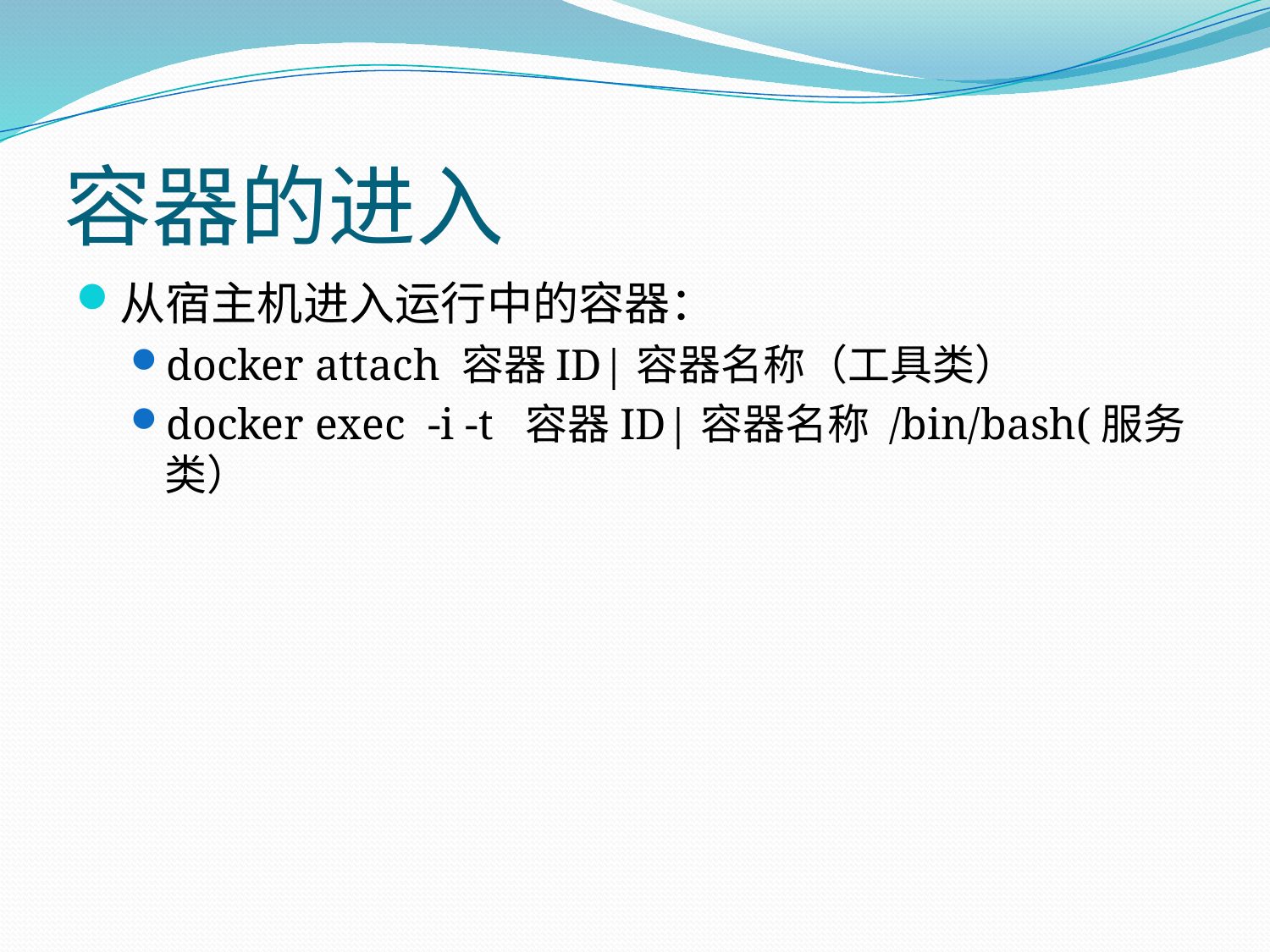

# 容器的进入
从宿主机进入运行中的容器：
docker attach 容器ID|容器名称（工具类）
docker exec  -i -t  容器ID|容器名称 /bin/bash(服务类）